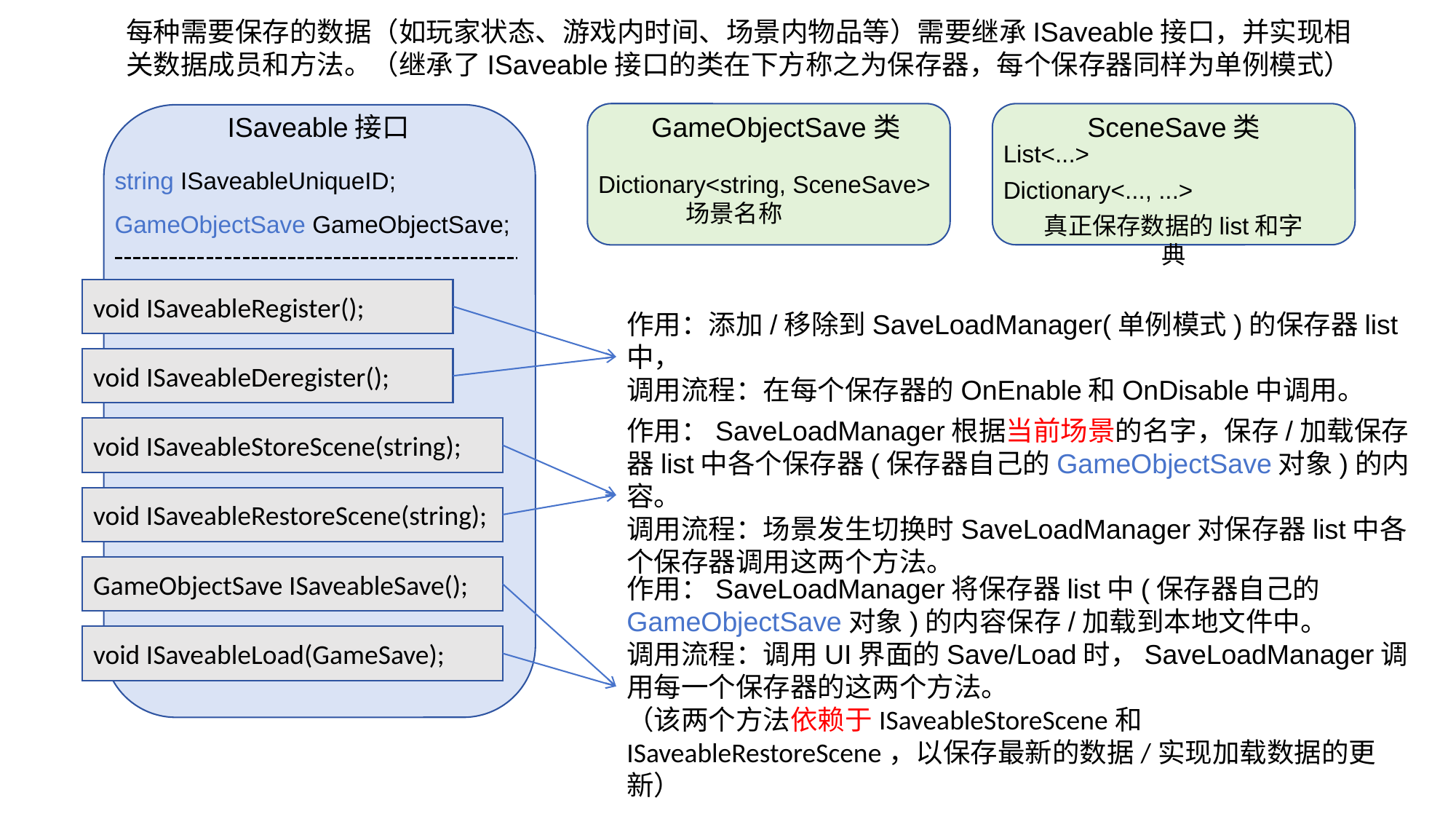

每种需要保存的数据（如玩家状态、游戏内时间、场景内物品等）需要继承ISaveable接口，并实现相关数据成员和方法。（继承了ISaveable接口的类在下方称之为保存器，每个保存器同样为单例模式）

ISaveable接口
GameObjectSave类
SceneSave类
List<...>
string ISaveableUniqueID;
GameObjectSave GameObjectSave;
Dictionary<string, SceneSave>
               场景名称
Dictionary<..., ...>
真正保存数据的list和字典
void ISaveableRegister();
作用：添加/移除到SaveLoadManager(单例模式)的保存器list中，
调用流程：在每个保存器的OnEnable和OnDisable中调用。
void ISaveableDeregister();
作用：SaveLoadManager根据当前场景的名字，保存/加载保存器list中各个保存器(保存器自己的GameObjectSave对象)的内容。
调用流程：场景发生切换时SaveLoadManager对保存器list中各个保存器调用这两个方法。
void ISaveableStoreScene(string);
void ISaveableRestoreScene(string);
GameObjectSave ISaveableSave();
作用：SaveLoadManager将保存器list中(保存器自己的GameObjectSave对象)的内容保存/加载到本地文件中。
调用流程：调用UI界面的Save/Load时，SaveLoadManager调用每一个保存器的这两个方法。
（该两个方法依赖于ISaveableStoreScene和ISaveableRestoreScene，以保存最新的数据/实现加载数据的更新）
void ISaveableLoad(GameSave);